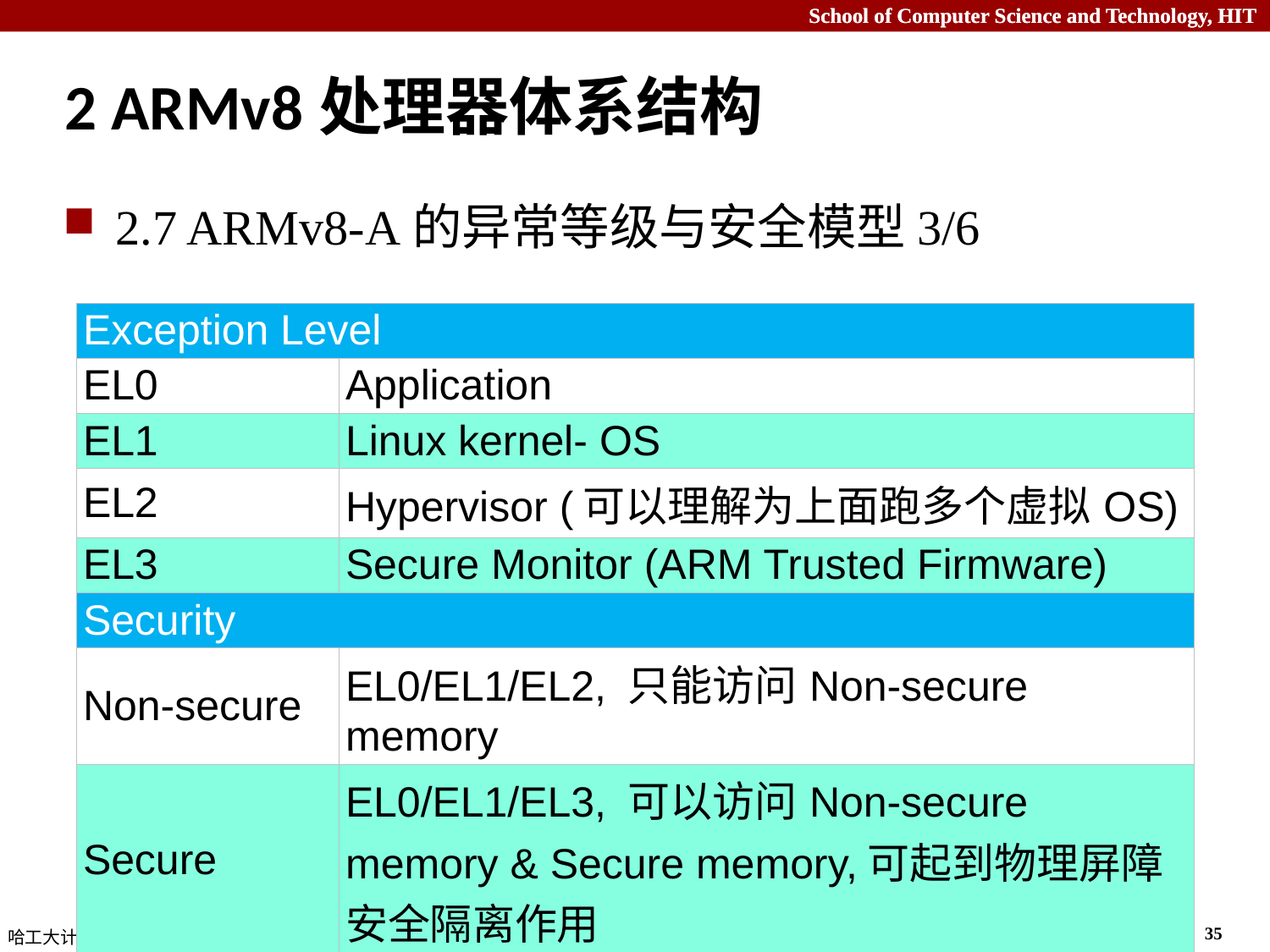

# 2 ARMv8处理器体系结构
2.7 ARMv8-A的异常等级与安全模型3/6

| Exception Level |  |
| --- | --- |
| EL0 | Application |
| EL1 | Linux kernel- OS |
| EL2 | Hypervisor (可以理解为上面跑多个虚拟OS) |
| EL3 | Secure Monitor (ARM Trusted Firmware) |
| Security |  |
| Non-secure | EL0/EL1/EL2, 只能访问Non-secure memory |
| Secure | EL0/EL1/EL3, 可以访问Non-secure memory & Secure memory,可起到物理屏障安全隔离作用 |